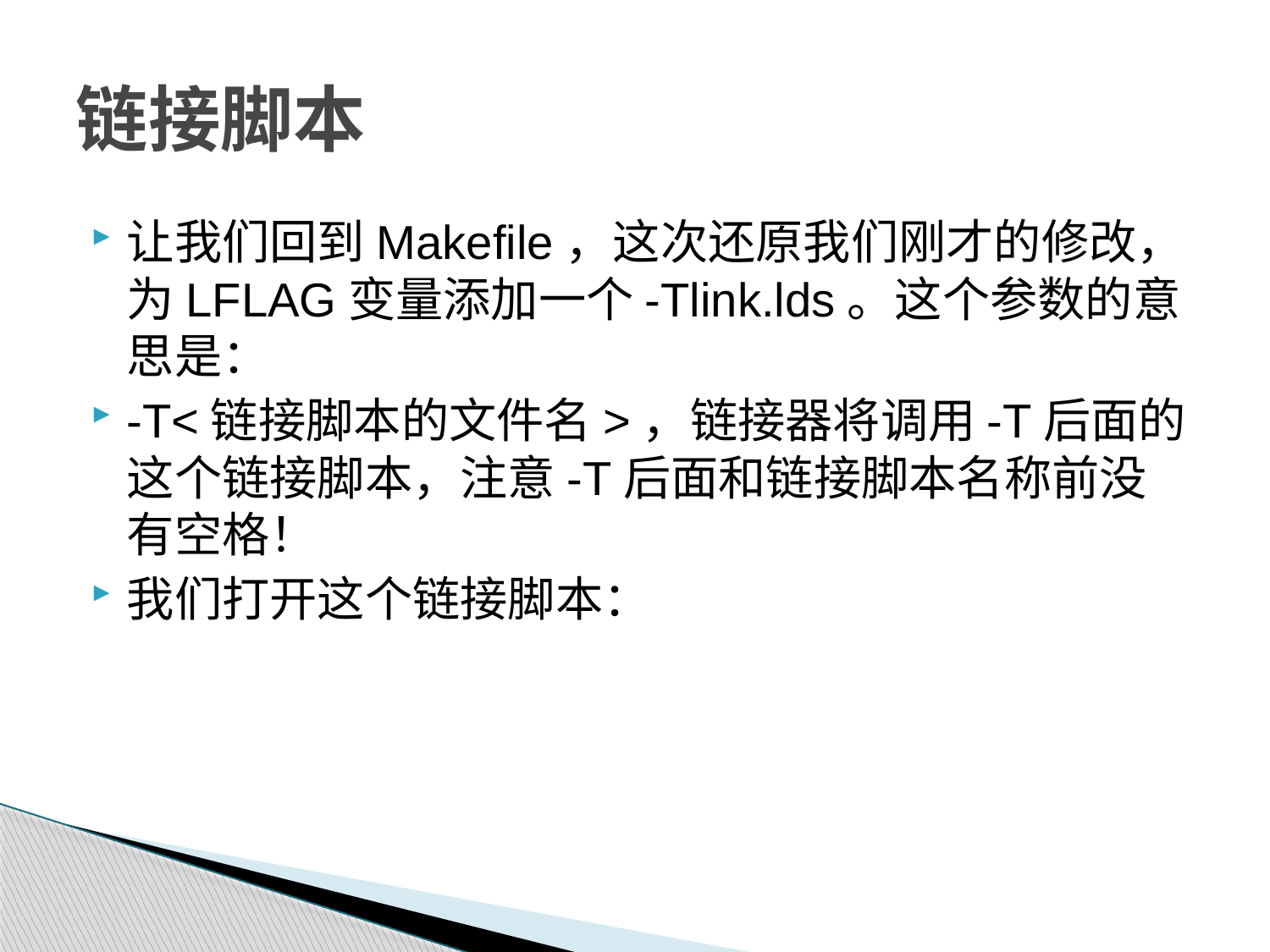

# 链接脚本
让我们回到Makefile，这次还原我们刚才的修改，为LFLAG变量添加一个-Tlink.lds。这个参数的意思是：
-T<链接脚本的文件名>，链接器将调用-T后面的这个链接脚本，注意-T后面和链接脚本名称前没有空格！
我们打开这个链接脚本：